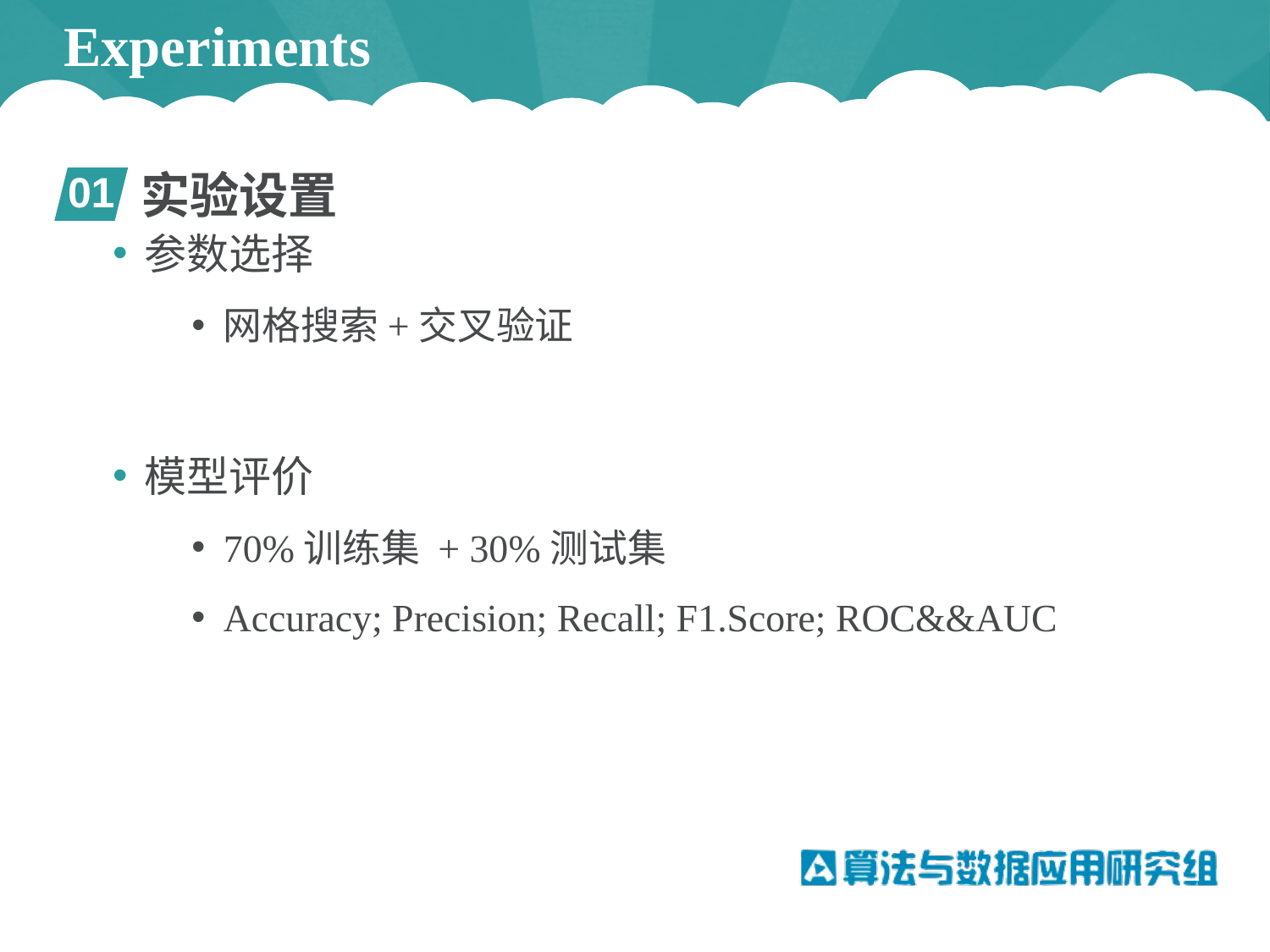

# Experiments
实验设置
01

参数选择
网格搜索+交叉验证

模型评价
70%训练集 + 30%测试集
Accuracy; Precision; Recall; F1.Score; ROC&&AUC